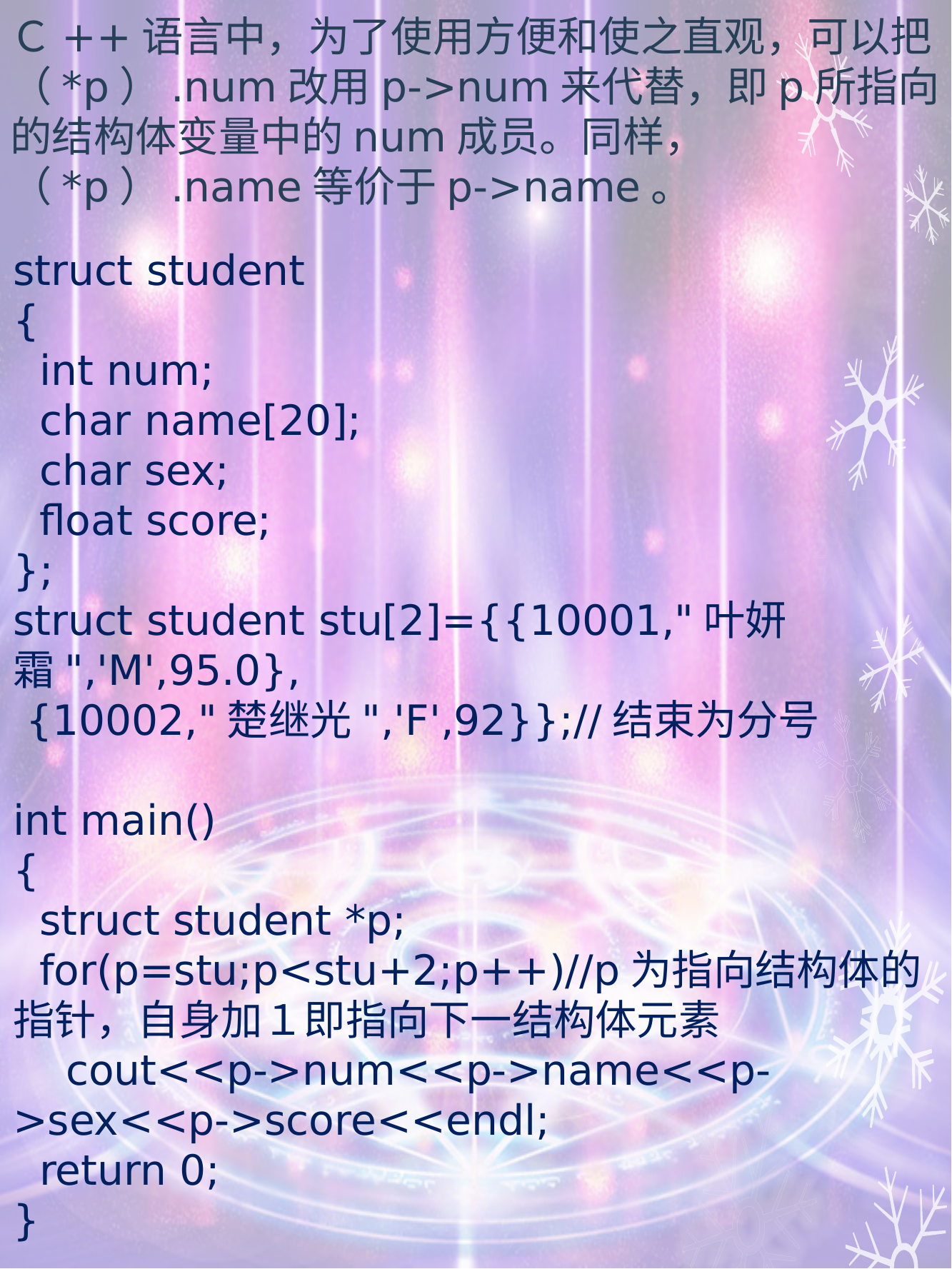

Ｃ++语言中，为了使用方便和使之直观，可以把（*p）.num改用p->num来代替，即p所指向的结构体变量中的num成员。同样，（*p）.name等价于p->name。

struct student
{
  int num;
  char name[20];
  char sex;
  float score;
};
struct student stu[2]={{10001,"叶妍霜",'M',95.0},
 {10002,"楚继光",'F',92}};//结束为分号

int main()
{
  struct student *p;
  for(p=stu;p<stu+2;p++)//p为指向结构体的指针，自身加１即指向下一结构体元素
    cout<<p->num<<p->name<<p->sex<<p->score<<endl;
  return 0;
}